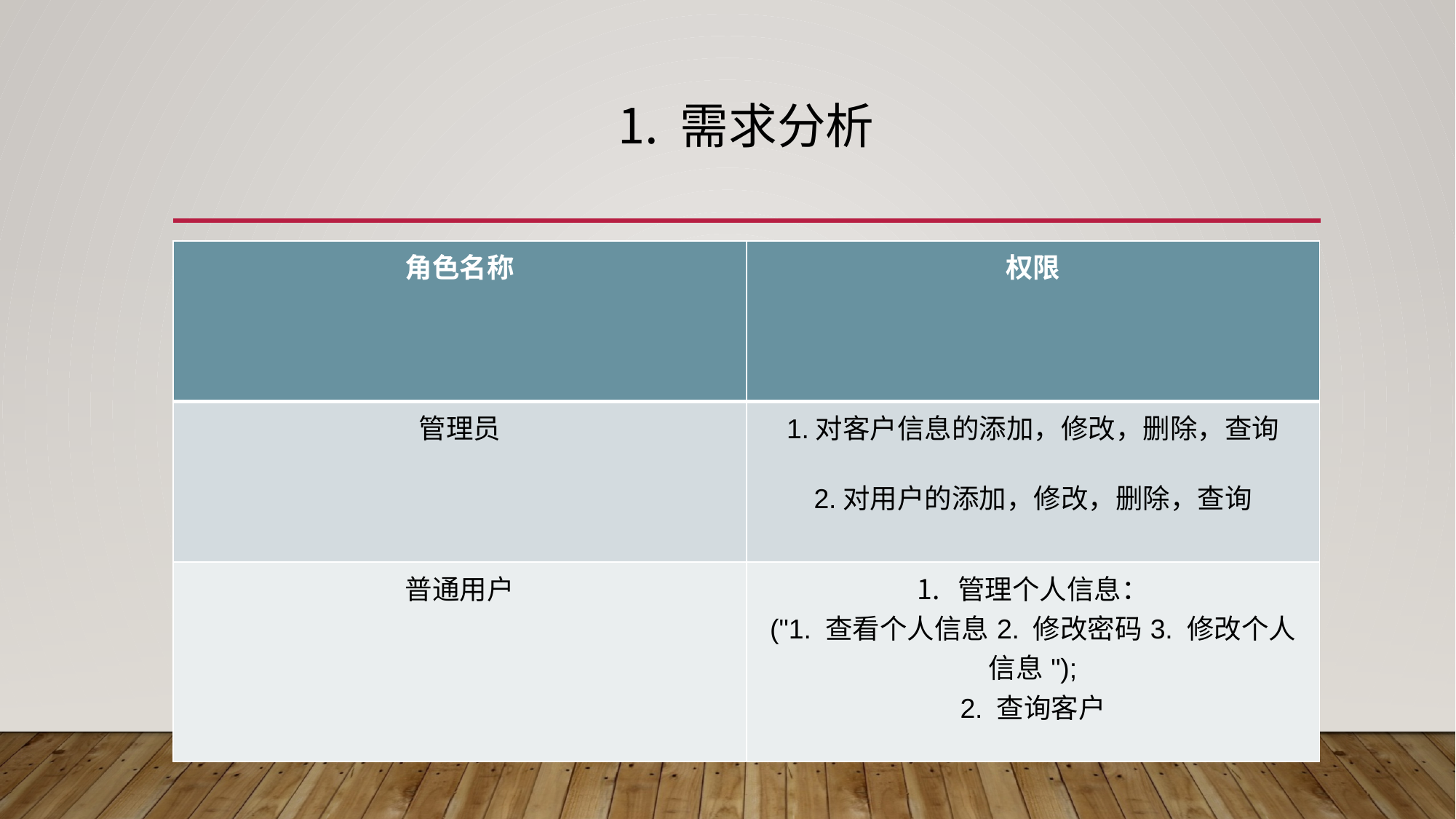

# 需求分析
| 角色名称 | 权限 |
| --- | --- |
| 管理员 | 1.对客户信息的添加，修改，删除，查询 2.对用户的添加，修改，删除，查询 |
| 普通用户 | 管理个人信息： ("1. 查看个人信息2. 修改密码3. 修改个人信息"); 2. 查询客户 |